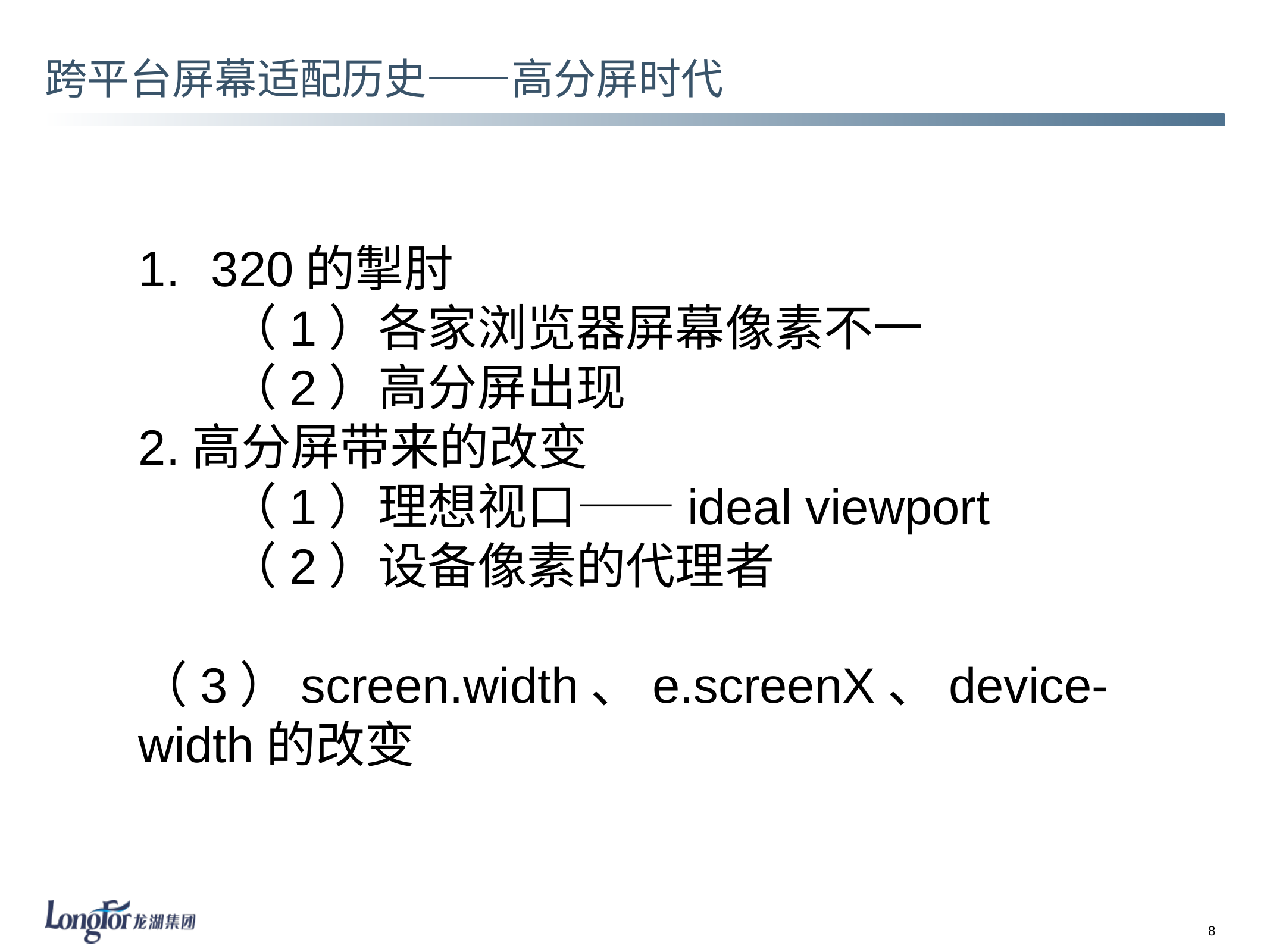

# 跨平台屏幕适配历史——高分屏时代
320的掣肘
	（1）各家浏览器屏幕像素不一
	（2）高分屏出现
2.高分屏带来的改变
	（1）理想视口——ideal viewport
	（2）设备像素的代理者
	（3）screen.width、e.screenX、device-width的改变
8